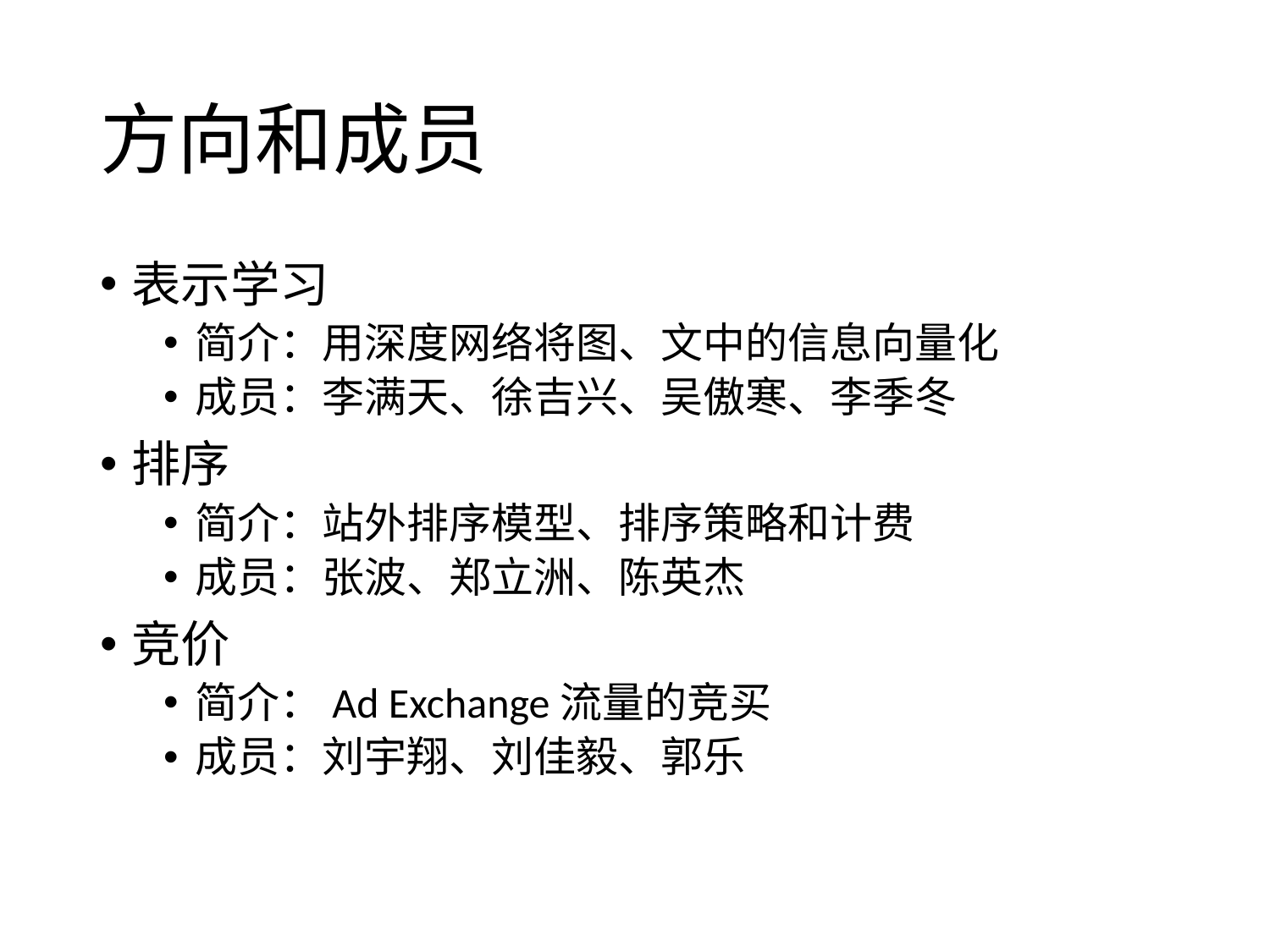

# 方向和成员
表示学习
简介：用深度网络将图、文中的信息向量化
成员：李满天、徐吉兴、吴傲寒、李季冬
排序
简介：站外排序模型、排序策略和计费
成员：张波、郑立洲、陈英杰
竞价
简介：Ad Exchange流量的竞买
成员：刘宇翔、刘佳毅、郭乐